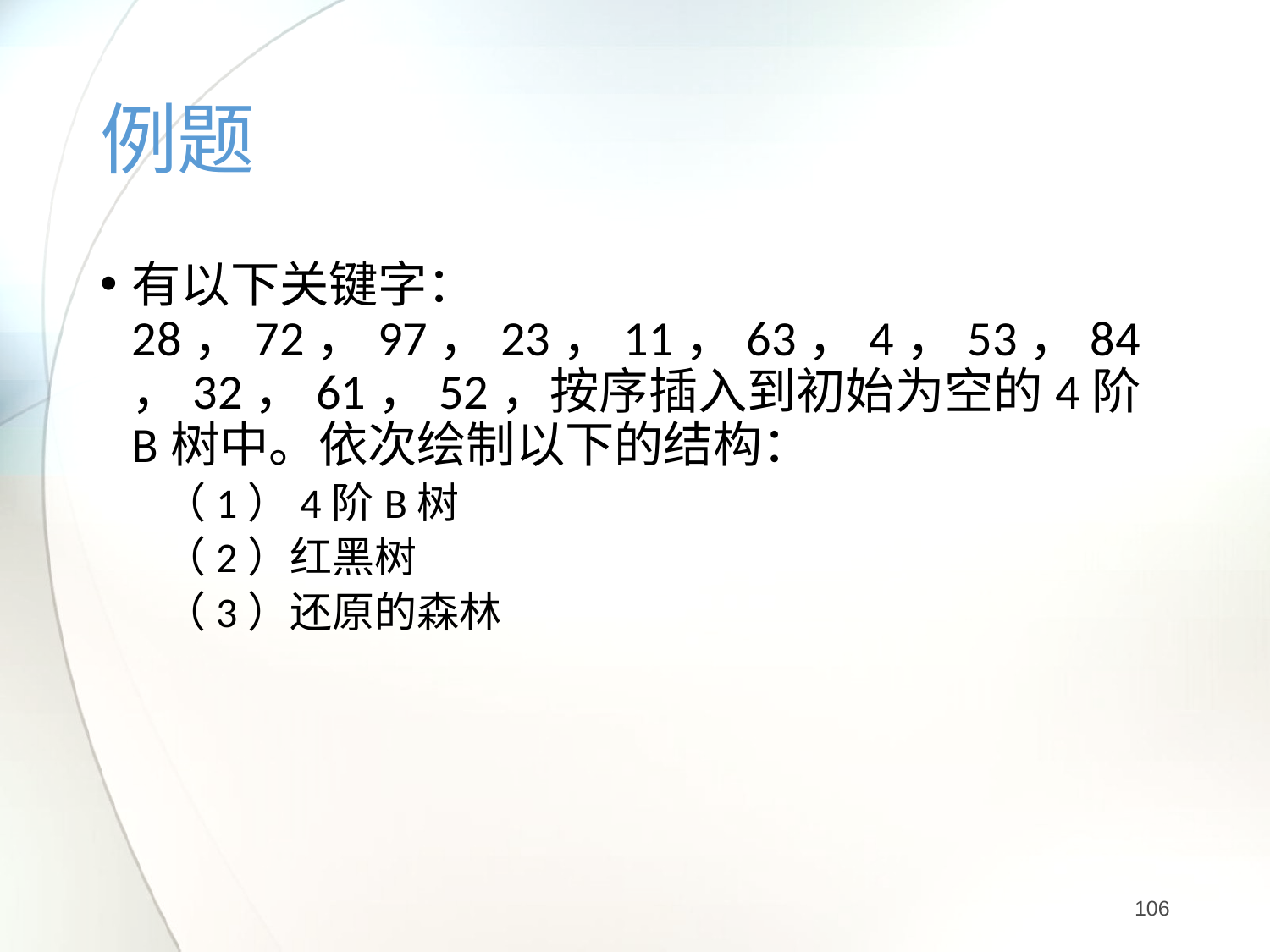

# 例题
有以下关键字：28，72，97，23，11，63，4，53，84，32，61，52，按序插入到初始为空的4阶B树中。依次绘制以下的结构：
（1）4阶B树
（2）红黑树
（3）还原的森林
106